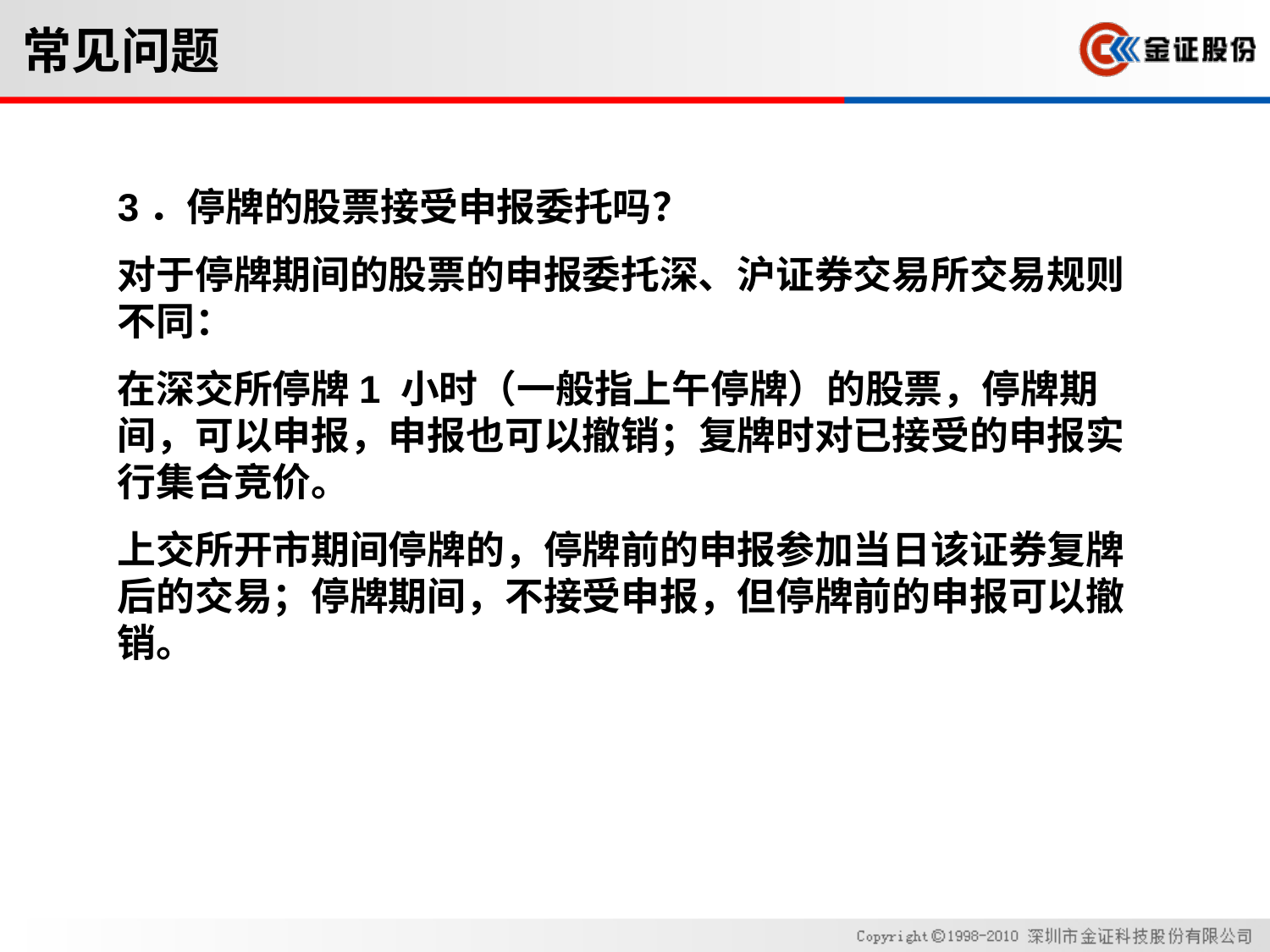

# 常见问题
3．停牌的股票接受申报委托吗？
对于停牌期间的股票的申报委托深、沪证券交易所交易规则不同：
在深交所停牌1 小时（一般指上午停牌）的股票，停牌期间，可以申报，申报也可以撤销；复牌时对已接受的申报实行集合竞价。
上交所开市期间停牌的，停牌前的申报参加当日该证券复牌后的交易；停牌期间，不接受申报，但停牌前的申报可以撤销。